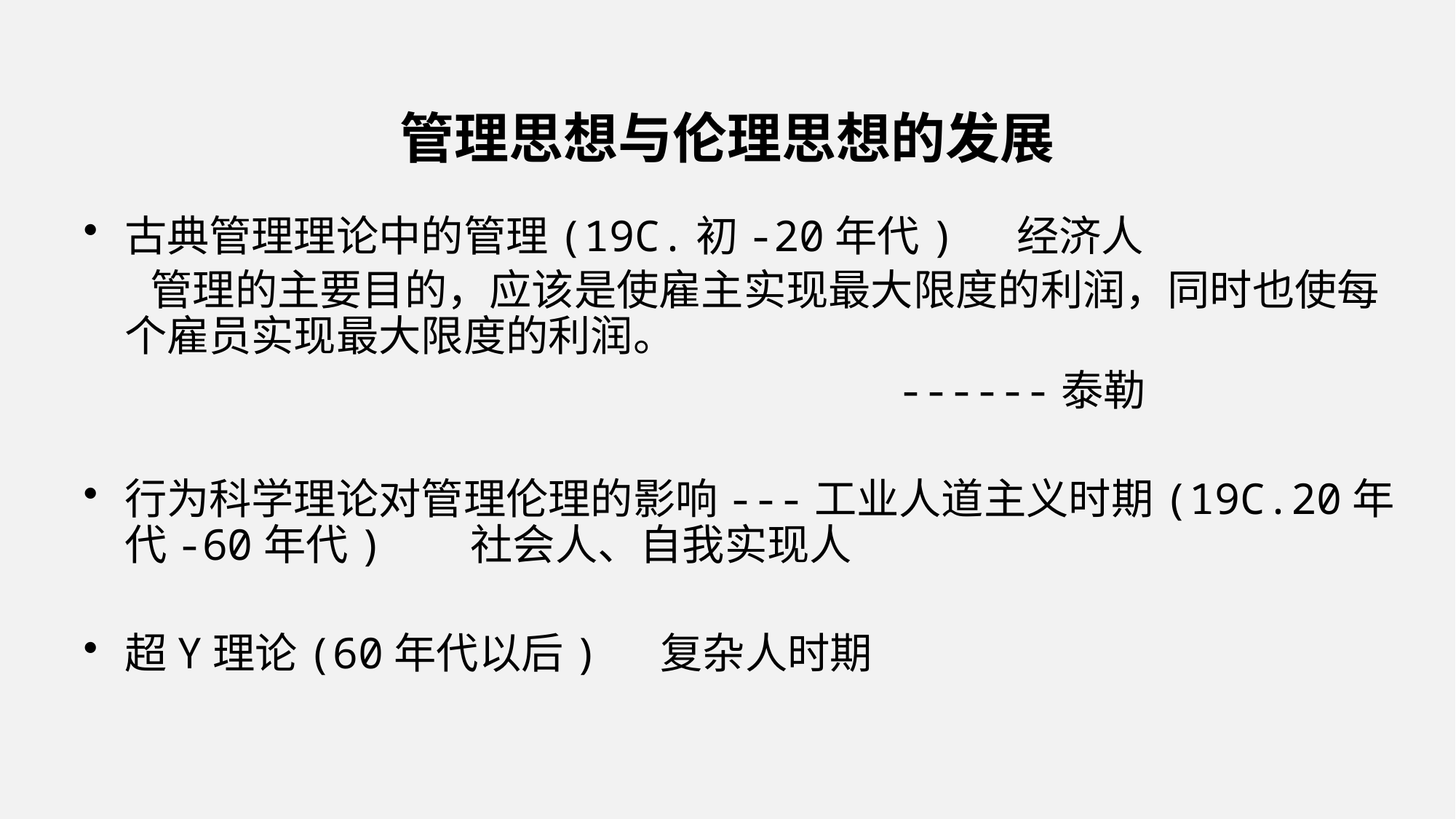

管理思想与伦理思想的发展
古典管理理论中的管理(19C.初-20年代)  经济人
      管理的主要目的，应该是使雇主实现最大限度的利润，同时也使每个雇员实现最大限度的利润。
                                ------泰勒

行为科学理论对管理伦理的影响---工业人道主义时期(19C.20年代-60年代)   社会人、自我实现人

超Y理论(60年代以后)  复杂人时期